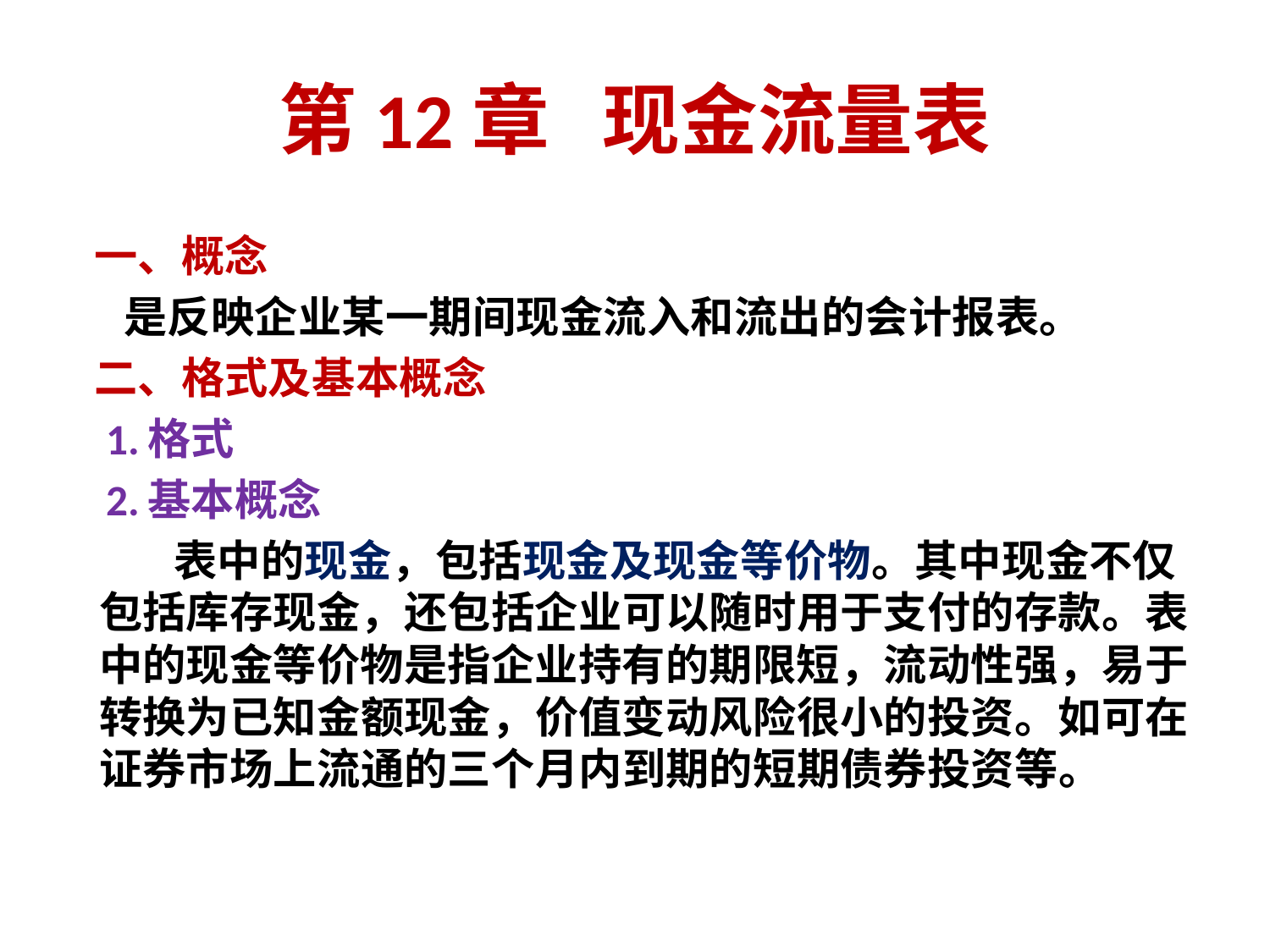

# 第12章   现金流量表
 一、概念
    是反映企业某一期间现金流入和流出的会计报表。
 二、格式及基本概念
   1.格式
   2.基本概念
         表中的现金，包括现金及现金等价物。其中现金不仅包括库存现金，还包括企业可以随时用于支付的存款。表中的现金等价物是指企业持有的期限短，流动性强，易于转换为已知金额现金，价值变动风险很小的投资。如可在证券市场上流通的三个月内到期的短期债券投资等。